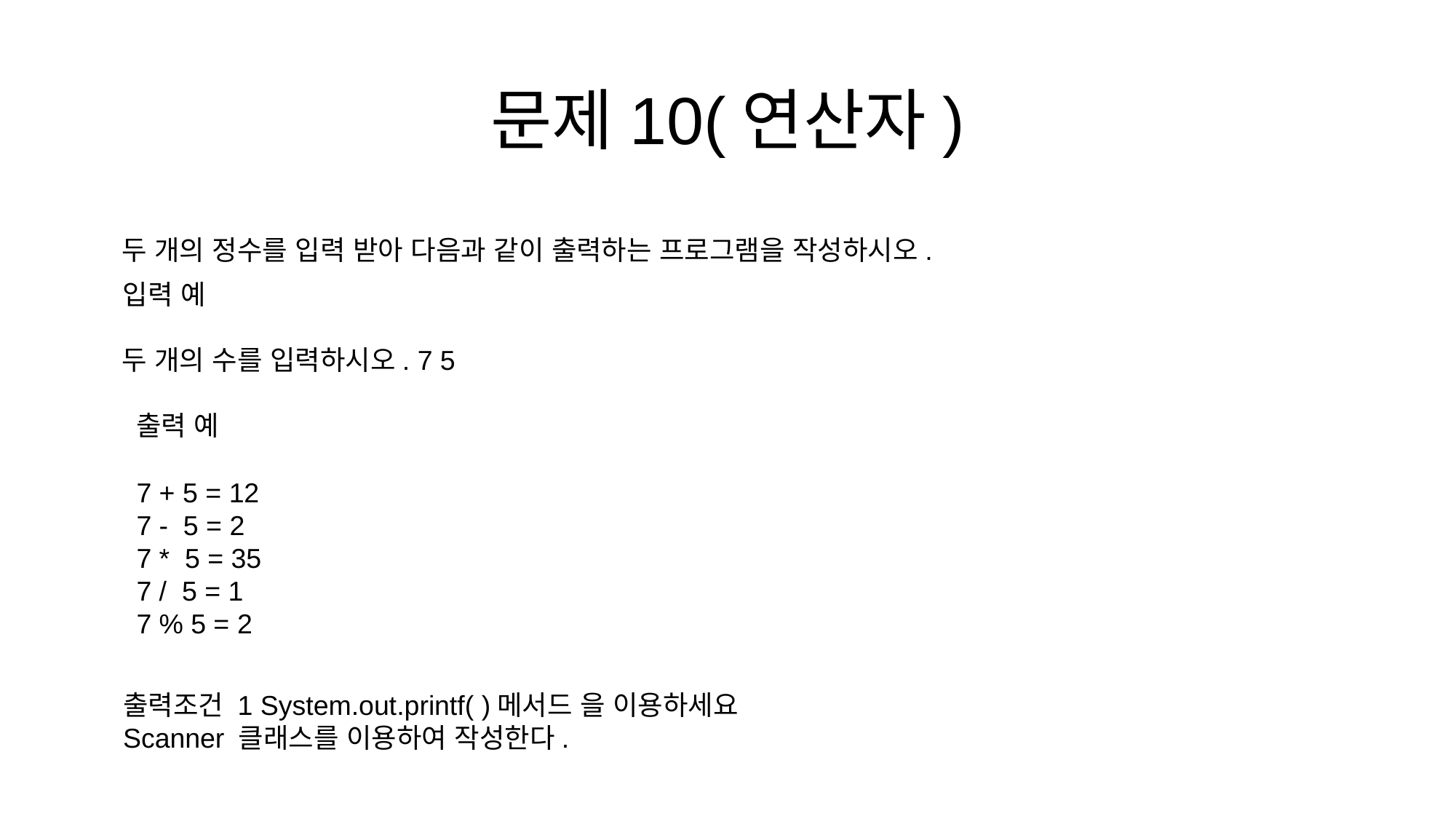

# 문제10(연산자)
두 개의 정수를 입력 받아 다음과 같이 출력하는 프로그램을 작성하시오.
입력 예
두 개의 수를 입력하시오. 7 5
출력 예
7 + 5 = 12
7 -  5 = 2
7 *  5 = 35
7 /  5 = 1
7 % 5 = 2
출력조건 1 System.out.printf( )메서드 을 이용하세요
Scanner 클래스를 이용하여 작성한다.